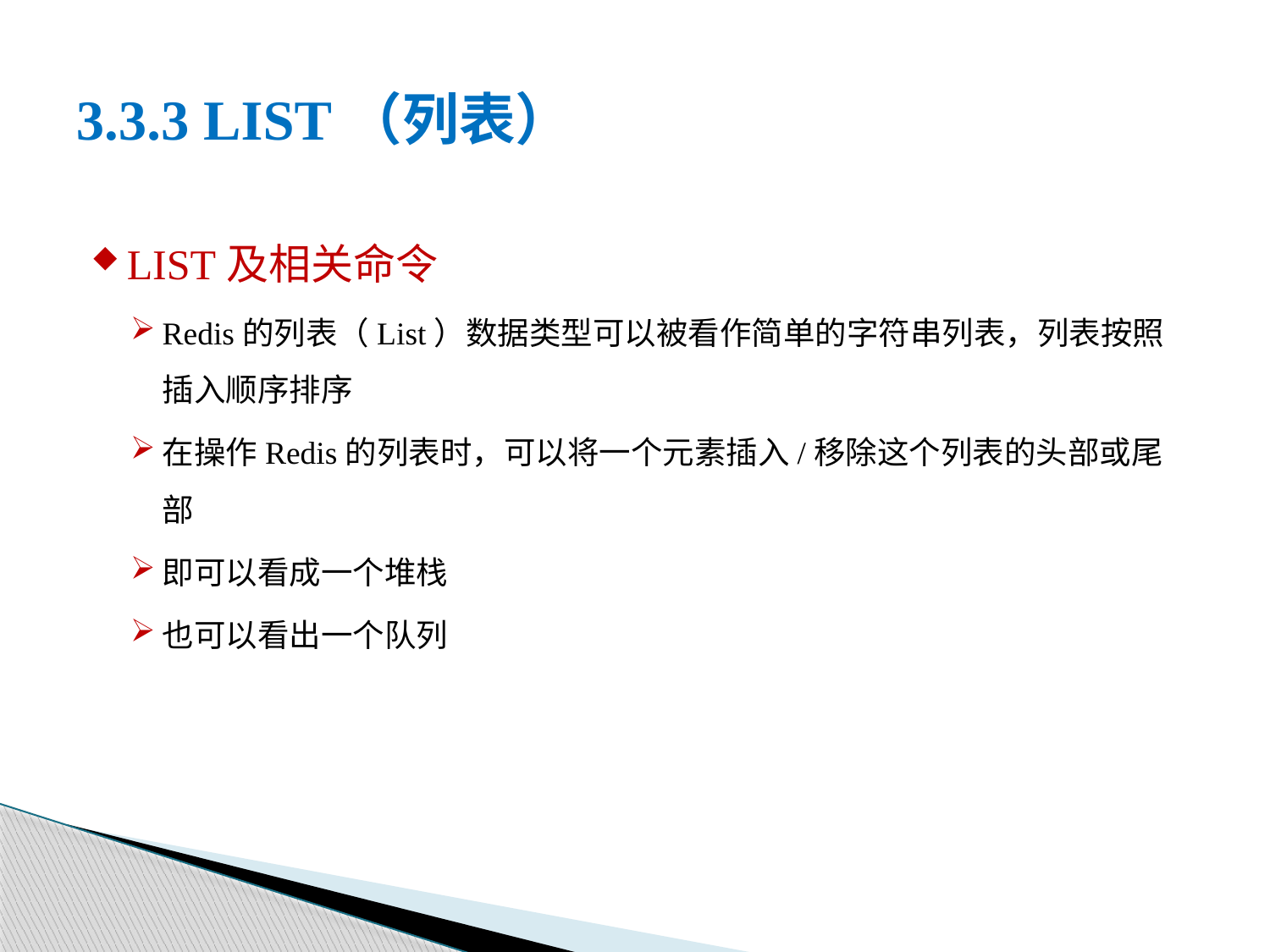

# 3.3.3 LIST（列表）
LIST及相关命令
Redis的列表（List）数据类型可以被看作简单的字符串列表，列表按照插入顺序排序
在操作Redis的列表时，可以将一个元素插入/移除这个列表的头部或尾部
即可以看成一个堆栈
也可以看出一个队列